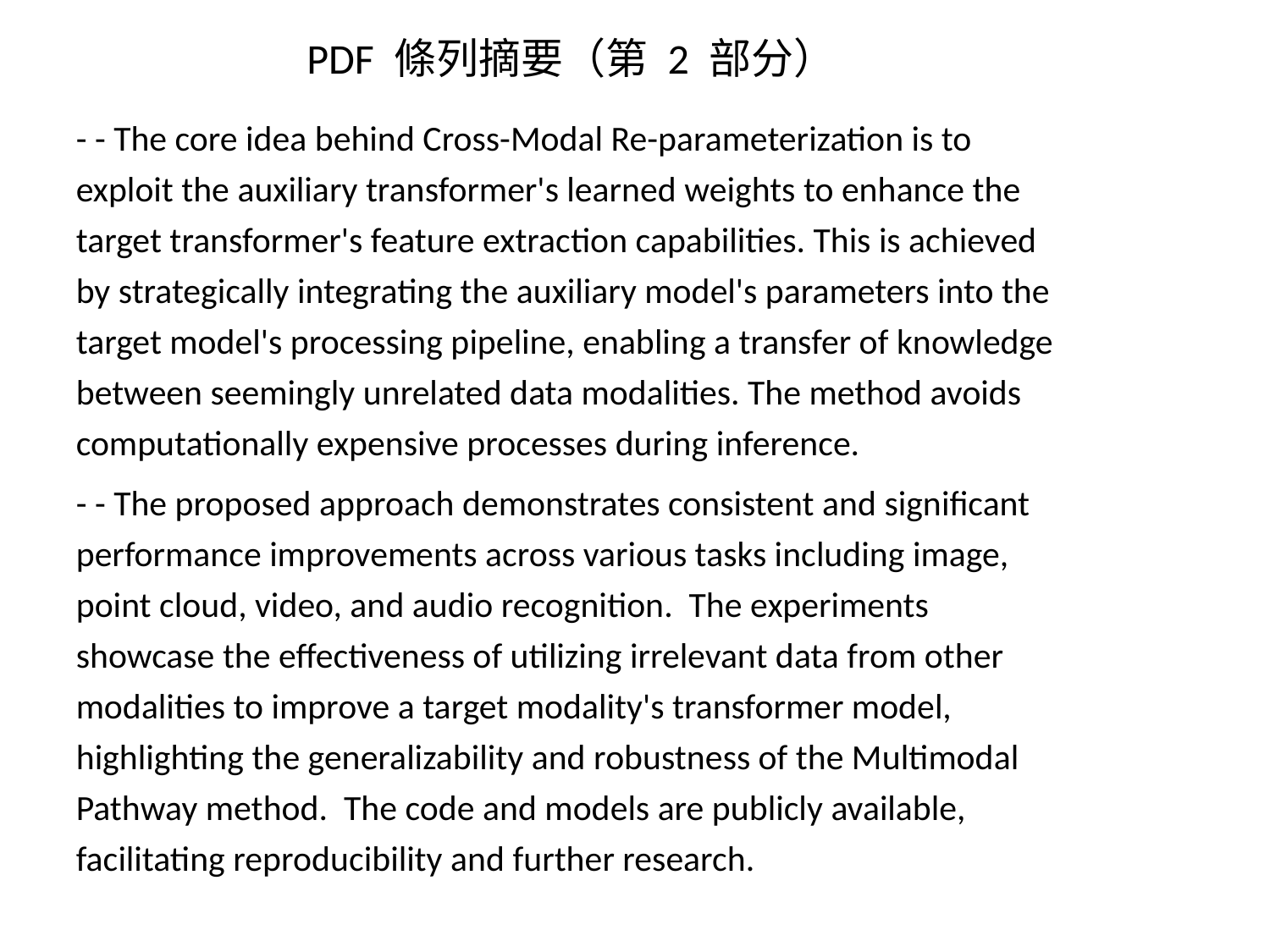

PDF 條列摘要（第 2 部分）

- - The core idea behind Cross-Modal Re-parameterization is to exploit the auxiliary transformer's learned weights to enhance the target transformer's feature extraction capabilities. This is achieved by strategically integrating the auxiliary model's parameters into the target model's processing pipeline, enabling a transfer of knowledge between seemingly unrelated data modalities. The method avoids computationally expensive processes during inference.
- - The proposed approach demonstrates consistent and significant performance improvements across various tasks including image, point cloud, video, and audio recognition.  The experiments showcase the effectiveness of utilizing irrelevant data from other modalities to improve a target modality's transformer model, highlighting the generalizability and robustness of the Multimodal Pathway method.  The code and models are publicly available, facilitating reproducibility and further research.